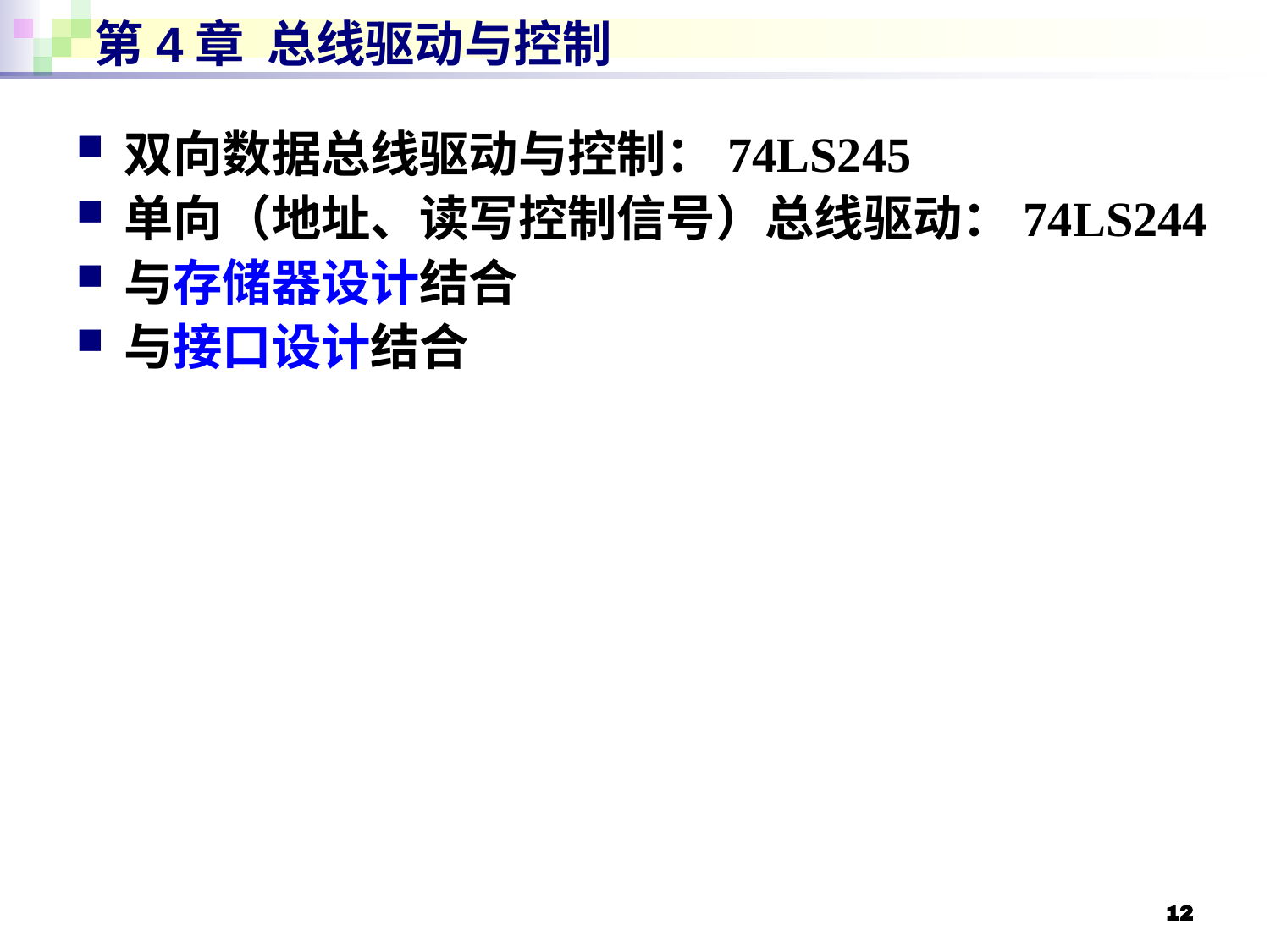

# 第4章  总线驱动与控制
双向数据总线驱动与控制：74LS245
单向（地址、读写控制信号）总线驱动：74LS244
与存储器设计结合
与接口设计结合
12